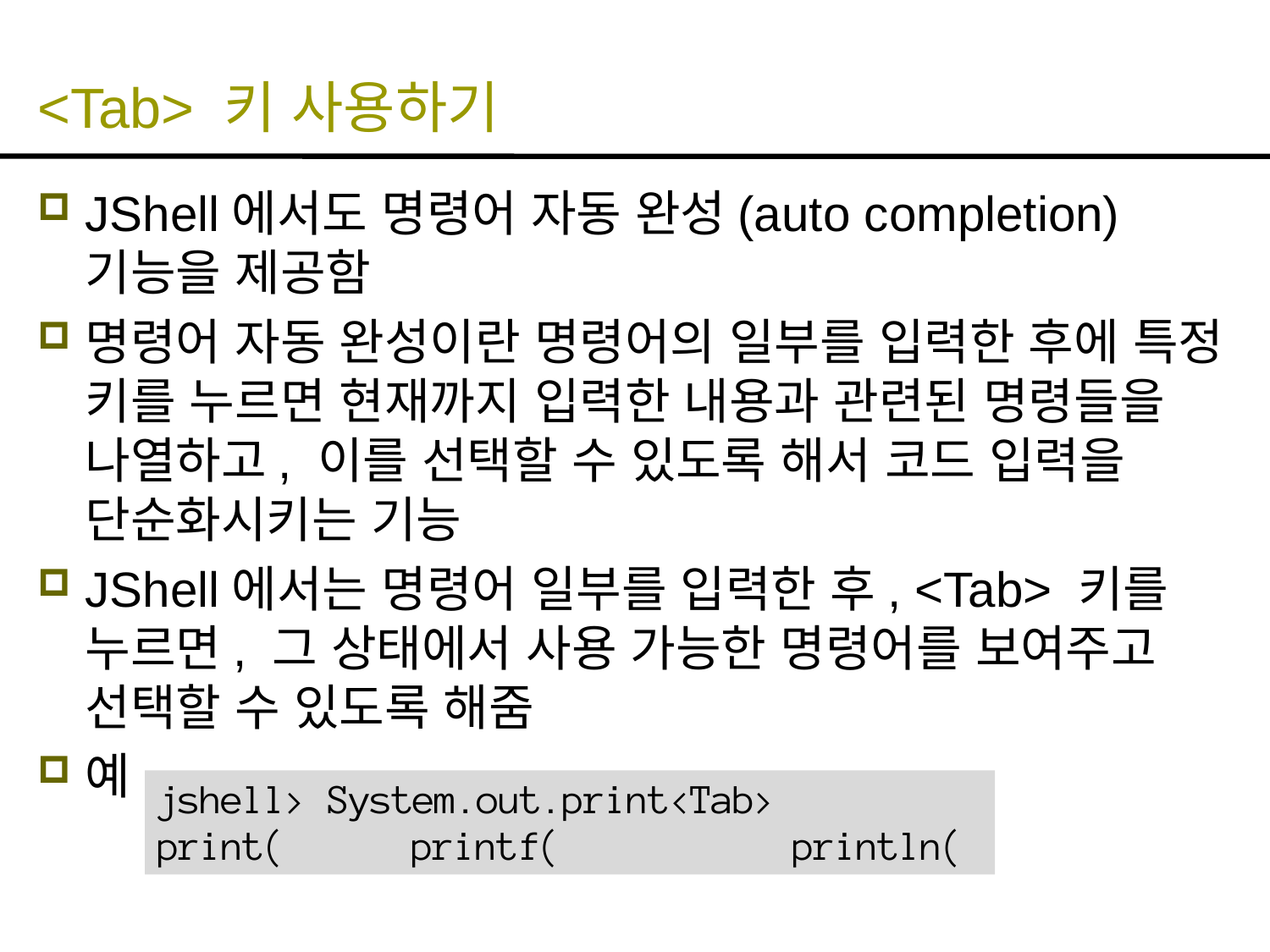

# <Tab> 키 사용하기
JShell에서도 명령어 자동 완성(auto completion) 기능을 제공함
명령어 자동 완성이란 명령어의 일부를 입력한 후에 특정 키를 누르면 현재까지 입력한 내용과 관련된 명령들을 나열하고, 이를 선택할 수 있도록 해서 코드 입력을 단순화시키는 기능
JShell에서는 명령어 일부를 입력한 후, <Tab> 키를 누르면, 그 상태에서 사용 가능한 명령어를 보여주고 선택할 수 있도록 해줌
예
jshell> System.out.print<Tab>
print(	printf(		println(